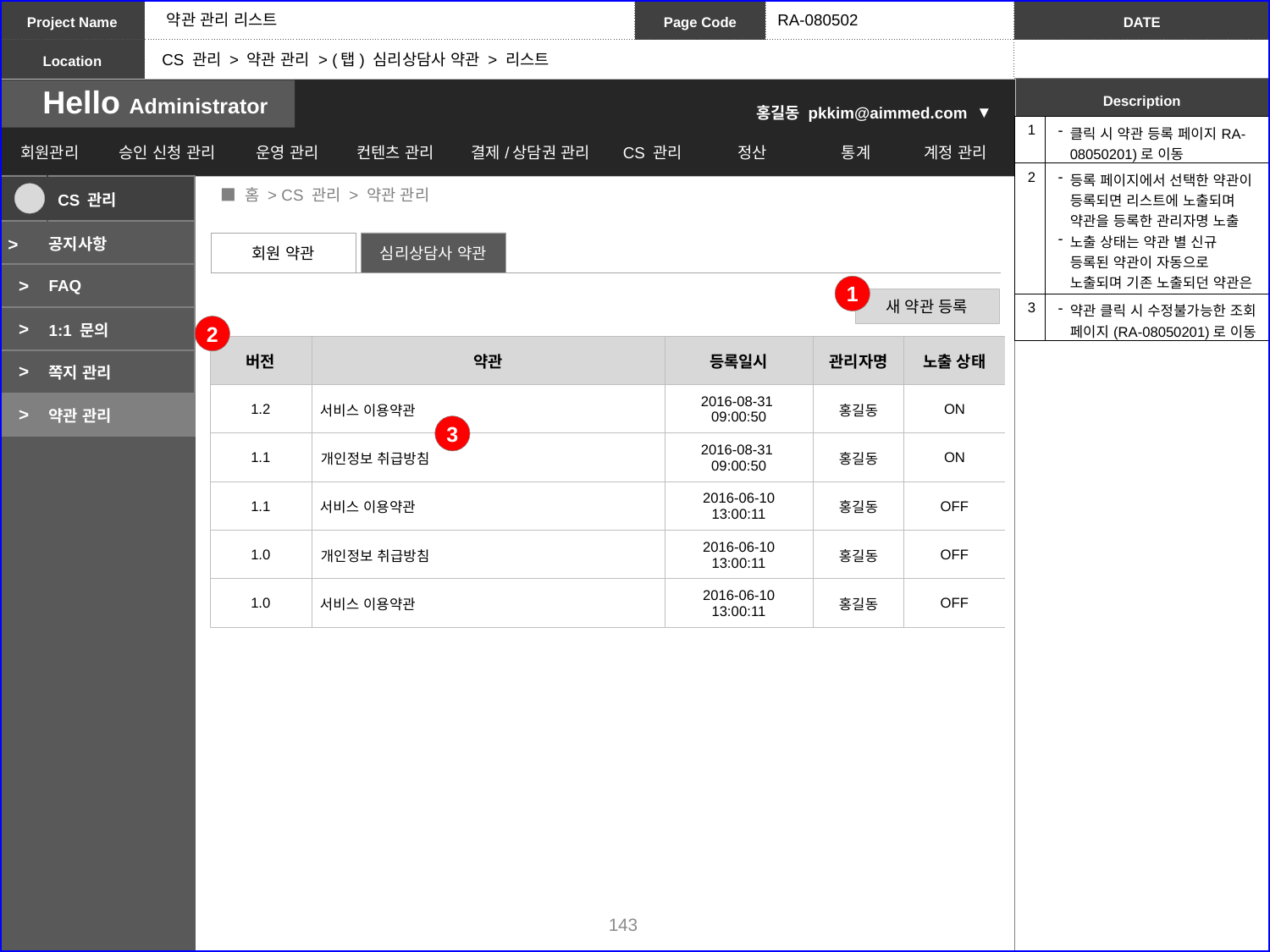

약관 관리 리스트
RA-080502
CS 관리 > 약관 관리 > (탭) 심리상담사 약관 > 리스트
| 1 | 클릭 시 약관 등록 페이지RA-08050201)로 이동 |
| --- | --- |
| 2 | 등록 페이지에서 선택한 약관이 등록되면 리스트에 노출되며 약관을 등록한 관리자명 노출 노출 상태는 약관 별 신규 등록된 약관이 자동으로 노출되며 기존 노출되던 약관은 자동으로 OFF로 변경 |
| 3 | 약관 클릭 시 수정불가능한 조회 페이지(RA-08050201)로 이동 |
   ■ 홈 > CS 관리 > 약관 관리

|  | CS 관리 |
| --- | --- |
| > | 공지사항 |
| > | FAQ |
| > | 1:1 문의 |
| > | 쪽지 관리 |
| > | 약관 관리 |

회원 약관
심리상담사 약관
1
새 약관 등록
2
| 버전 | 약관 | 등록일시 | 관리자명 | 노출 상태 |
| --- | --- | --- | --- | --- |
| 1.2 | 서비스 이용약관 | 2016-08-31 09:00:50 | 홍길동 | ON |
| 1.1 | 개인정보 취급방침 | 2016-08-31 09:00:50 | 홍길동 | ON |
| 1.1 | 서비스 이용약관 | 2016-06-10 13:00:11 | 홍길동 | OFF |
| 1.0 | 개인정보 취급방침 | 2016-06-10 13:00:11 | 홍길동 | OFF |
| 1.0 | 서비스 이용약관 | 2016-06-10 13:00:11 | 홍길동 | OFF |
3
143